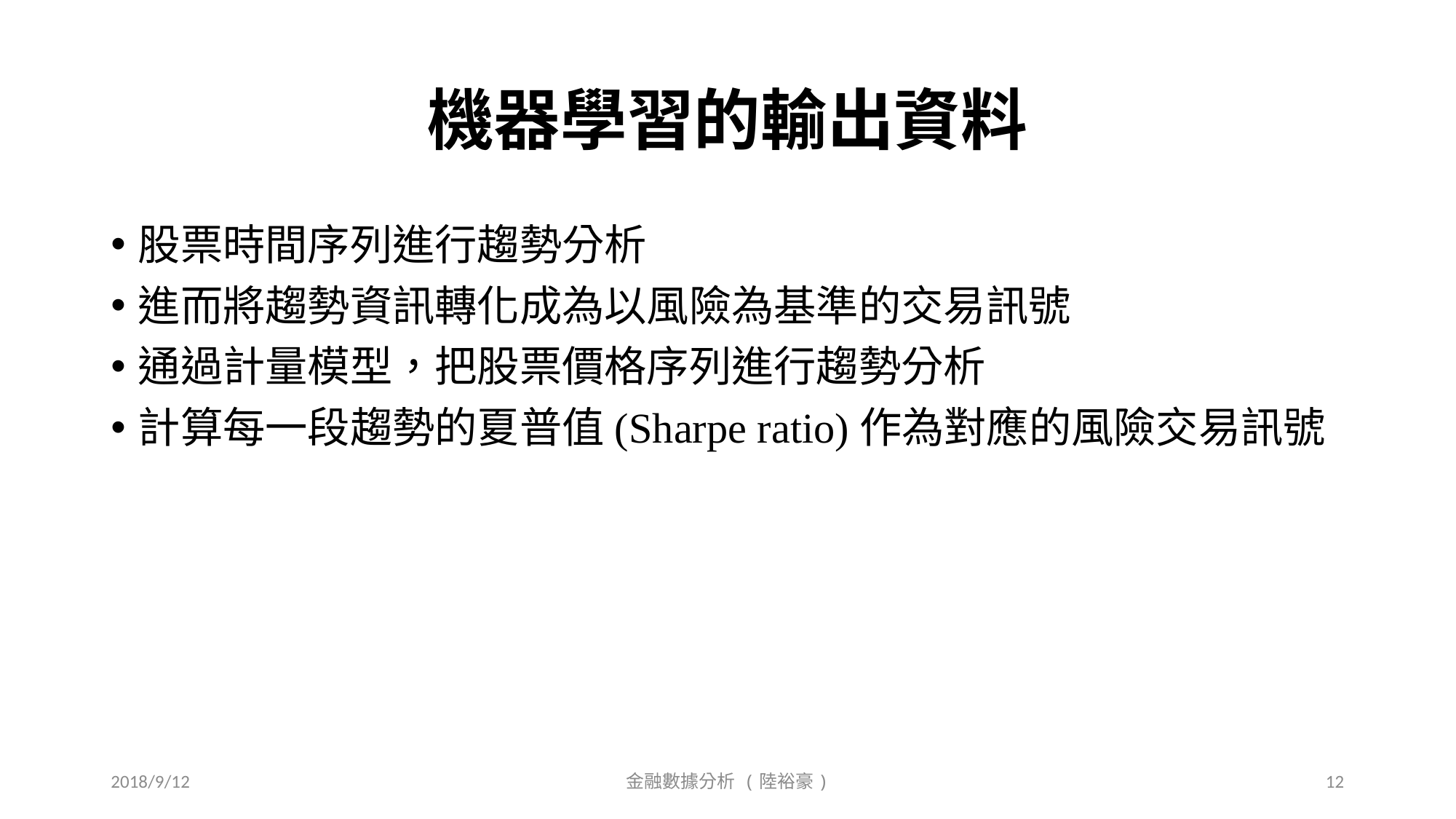

# 機器學習的輸出資料
股票時間序列進行趨勢分析
進而將趨勢資訊轉化成為以風險為基準的交易訊號
通過計量模型，把股票價格序列進行趨勢分析
計算每一段趨勢的夏普值(Sharpe ratio)作為對應的風險交易訊號
2018/9/12
金融數據分析 (陸裕豪)
12